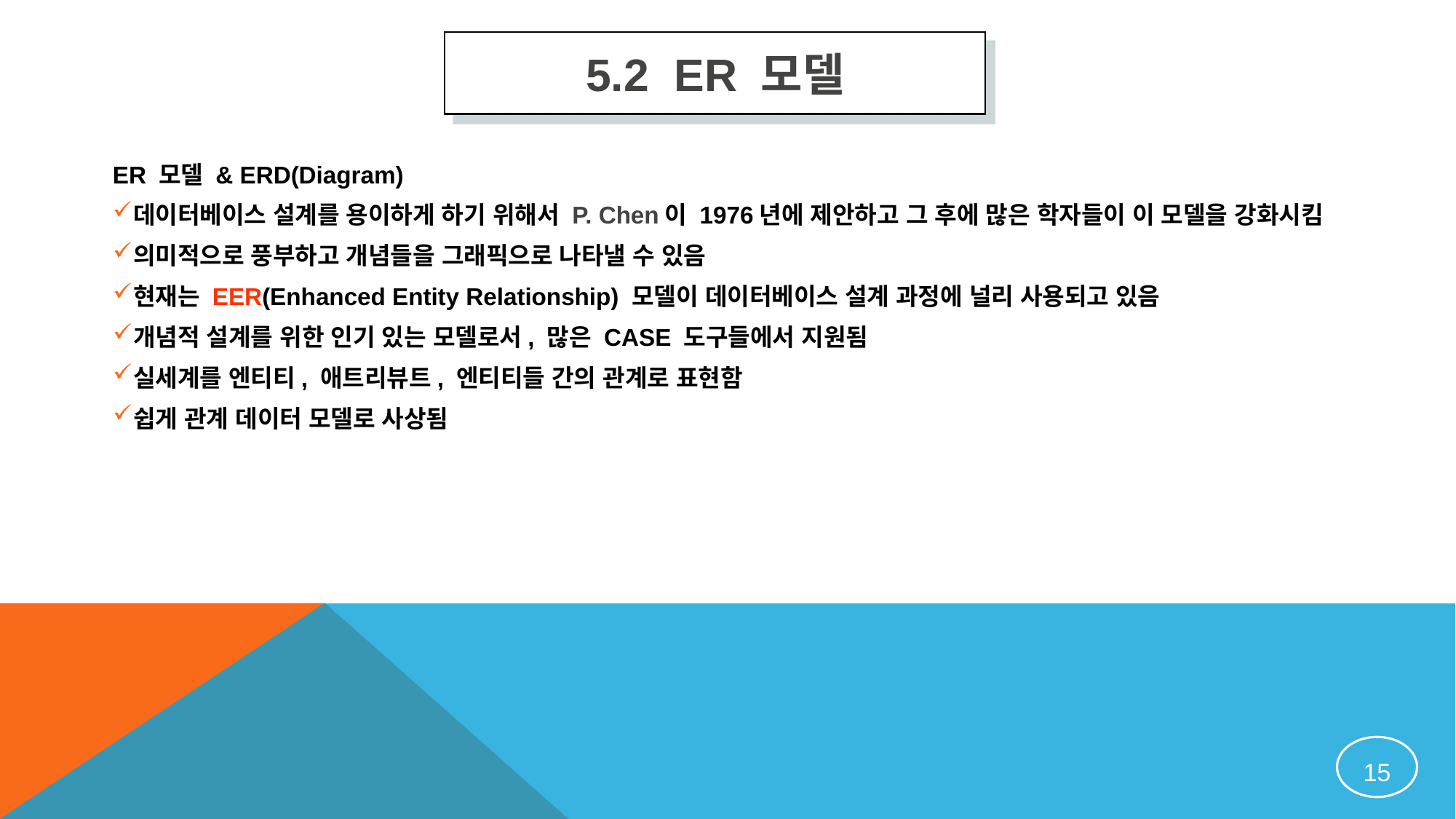

5.2  ER 모델
ER 모델 & ERD(Diagram)
데이터베이스 설계를 용이하게 하기 위해서 P. Chen이 1976년에 제안하고 그 후에 많은 학자들이 이 모델을 강화시킴
의미적으로 풍부하고 개념들을 그래픽으로 나타낼 수 있음
현재는 EER(Enhanced Entity Relationship) 모델이 데이터베이스 설계 과정에 널리 사용되고 있음
개념적 설계를 위한 인기 있는 모델로서, 많은 CASE 도구들에서 지원됨
실세계를 엔티티, 애트리뷰트, 엔티티들 간의 관계로 표현함
쉽게 관계 데이터 모델로 사상됨

15